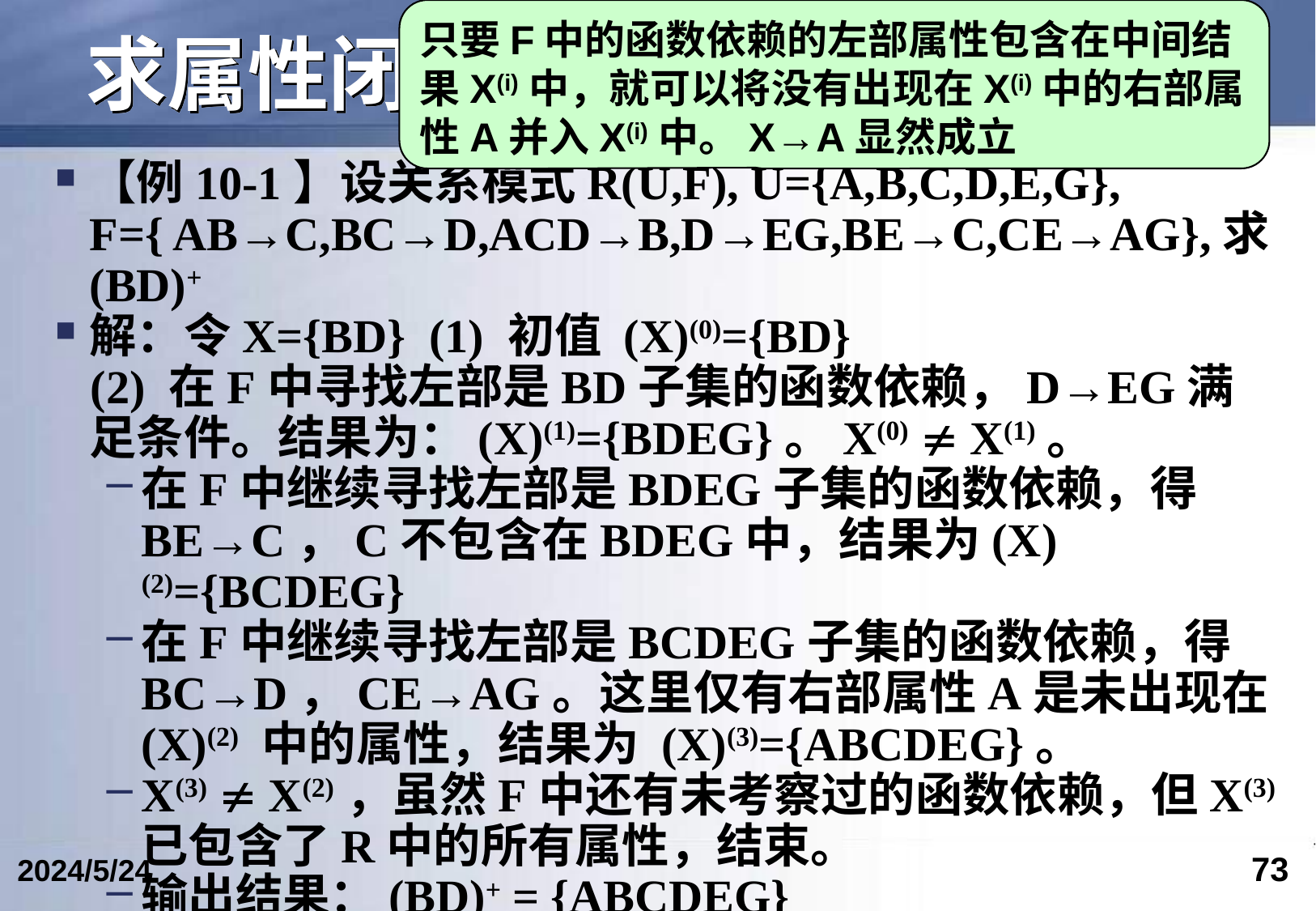

只要F中的函数依赖的左部属性包含在中间结果X(i)中，就可以将没有出现在X(i)中的右部属性A并入X(i)中。X→A显然成立
# 求属性闭包的算法
【例10-1】设关系模式R(U,F), U={A,B,C,D,E,G},      F={ AB→C,BC→D,ACD→B,D→EG,BE→C,CE→AG},求 (BD)+
解：令X={BD}  (1) 初值 (X)(0)={BD}
   (2) 在F中寻找左部是BD子集的函数依赖，D→EG满足条件。结果为：(X)(1)={BDEG}。X(0) ≠ X(1)。
在F中继续寻找左部是BDEG子集的函数依赖，得 BE→C，C不包含在BDEG中，结果为(X)(2)={BCDEG}
在F中继续寻找左部是BCDEG子集的函数依赖，得BC→D，CE→AG。这里仅有右部属性A是未出现在(X)(2) 中的属性，结果为 (X)(3)={ABCDEG}。
X(3) ≠ X(2)，虽然F中还有未考察过的函数依赖，但X(3) 已包含了R中的所有属性，结束。
输出结果：(BD)+ = {ABCDEG}
73
2024/5/24